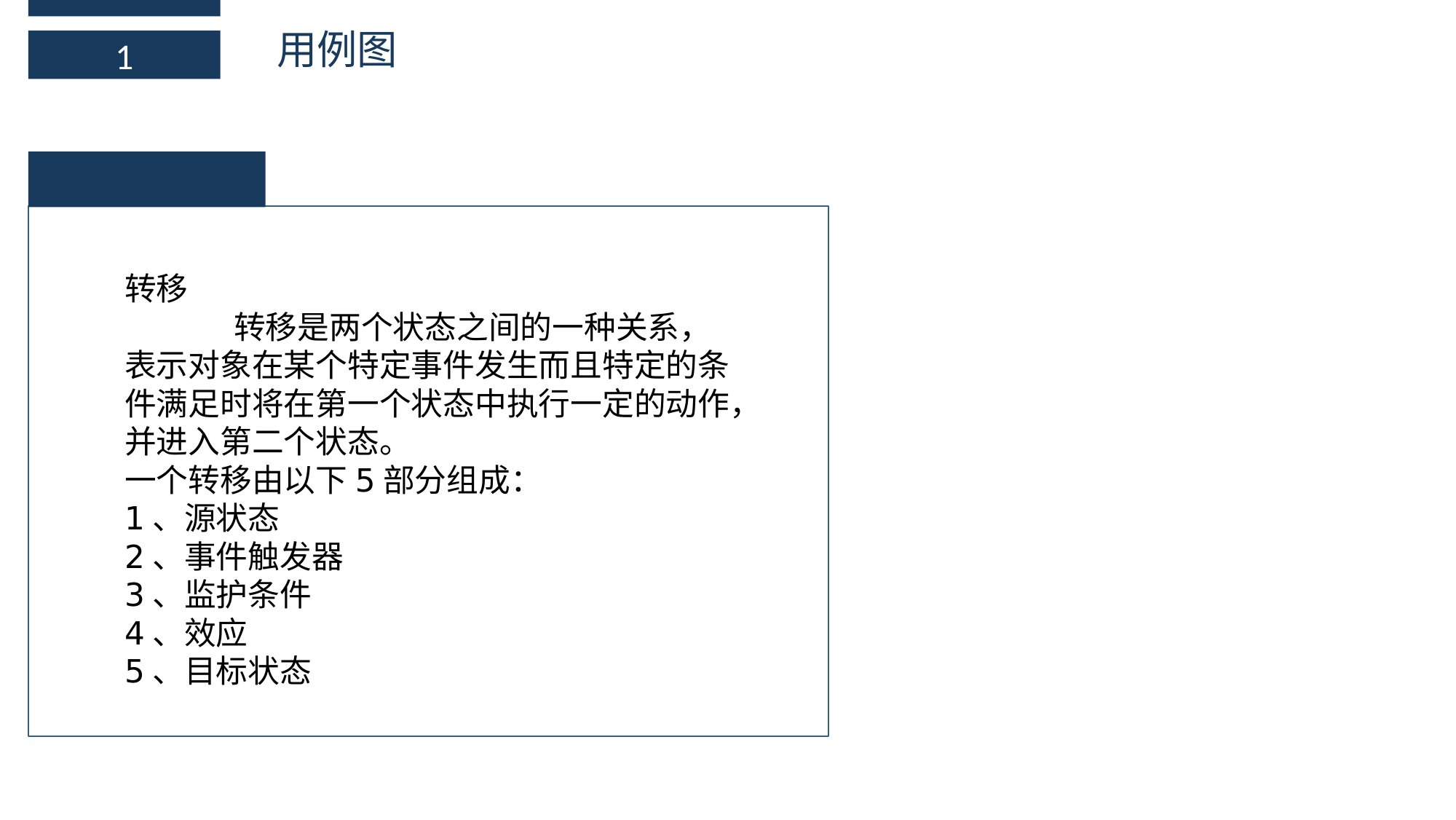

用例图
1

转移
	转移是两个状态之间的一种关系，表示对象在某个特定事件发生而且特定的条件满足时将在第一个状态中执行一定的动作，并进入第二个状态。
一个转移由以下5部分组成：
1、源状态
2、事件触发器
3、监护条件
4、效应
5、目标状态